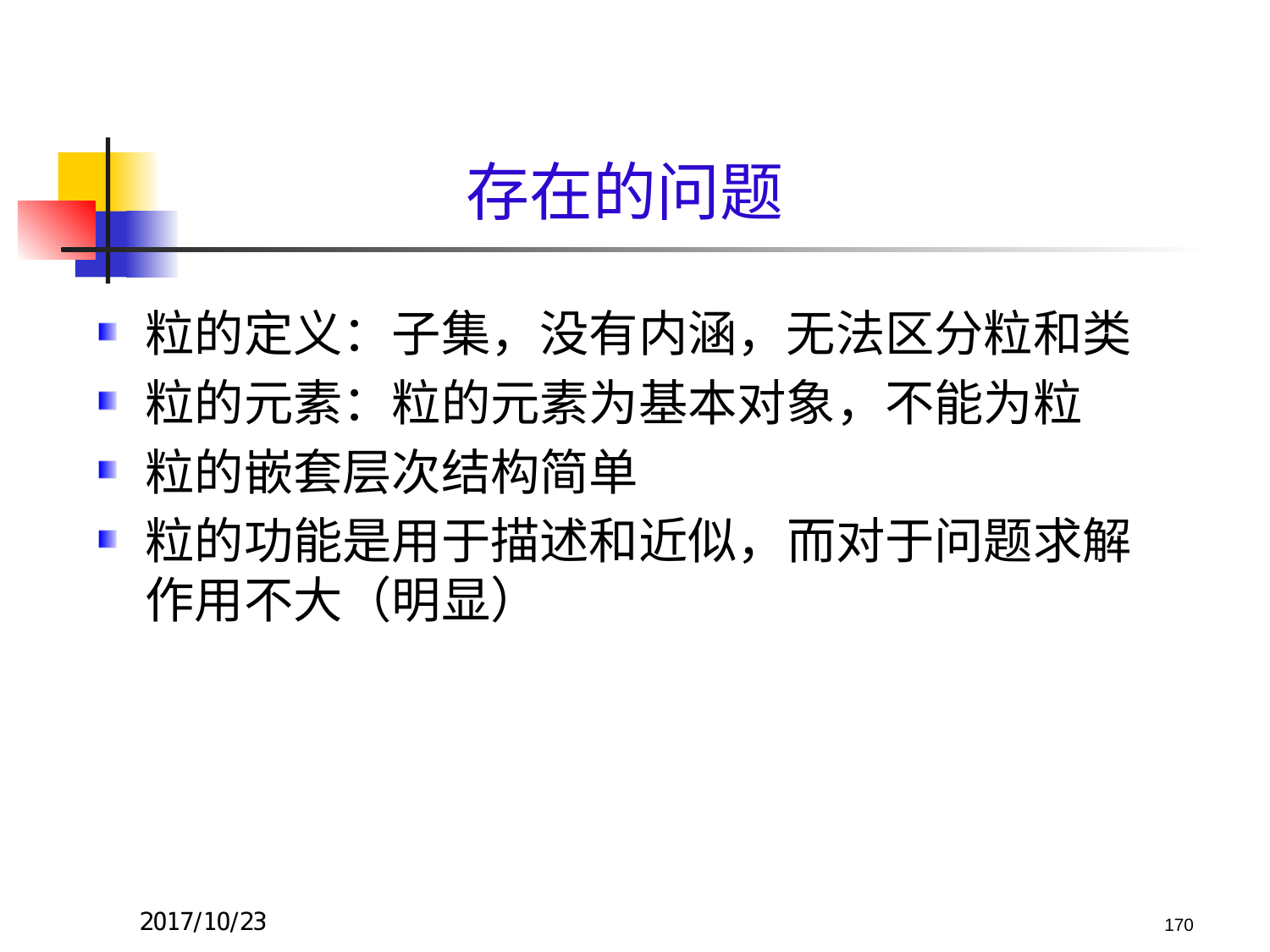

# 存在的问题
粒的定义：子集，没有内涵，无法区分粒和类
粒的元素：粒的元素为基本对象，不能为粒
粒的嵌套层次结构简单
粒的功能是用于描述和近似，而对于问题求解作用不大（明显）
2017/10/23
170